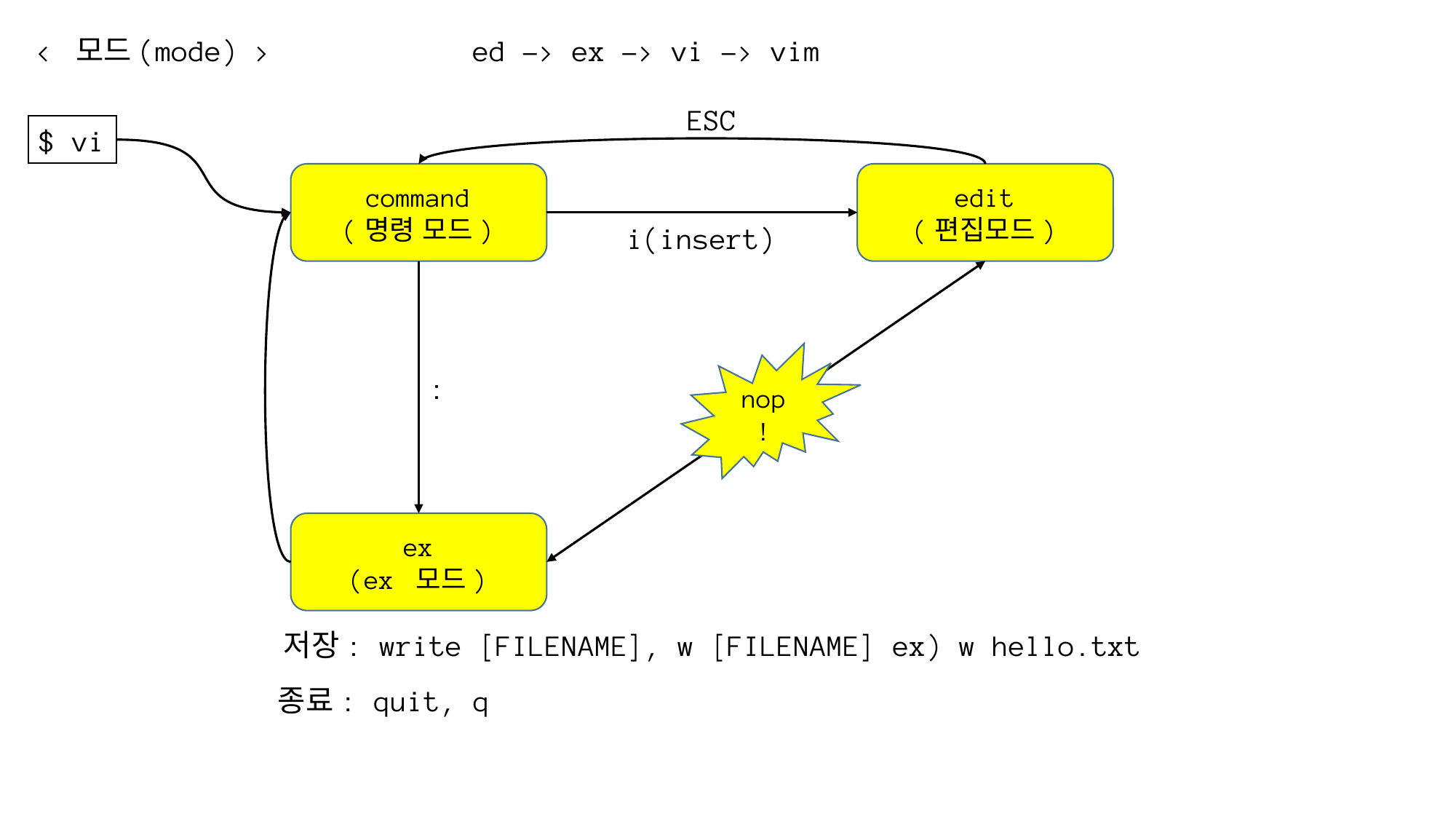

< 모드(mode) >
ed -> ex -> vi -> vim
ESC
$ vi
edit
(편집모드)
command
(명령 모드)
i(insert)
nop!
:
ex
(ex 모드)
저장: write [FILENAME], w [FILENAME] ex) w hello.txt
종료: quit, q